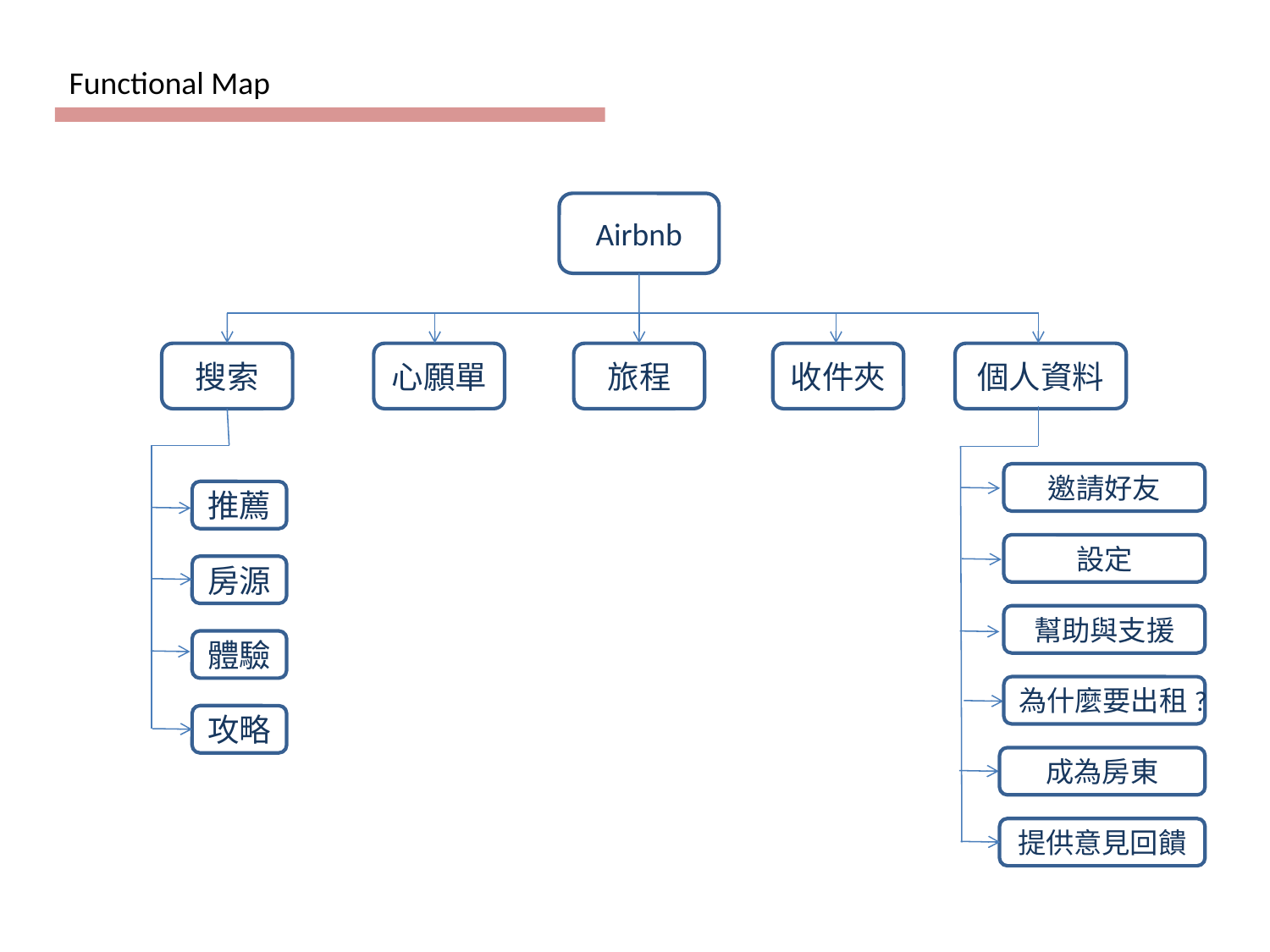

Functional Map

Airbnb
搜索
心願單
旅程
收件夾
個人資料
邀請好友
推薦
設定
房源
幫助與支援
體驗
為什麼要出租?
攻略
成為房東
提供意見回饋